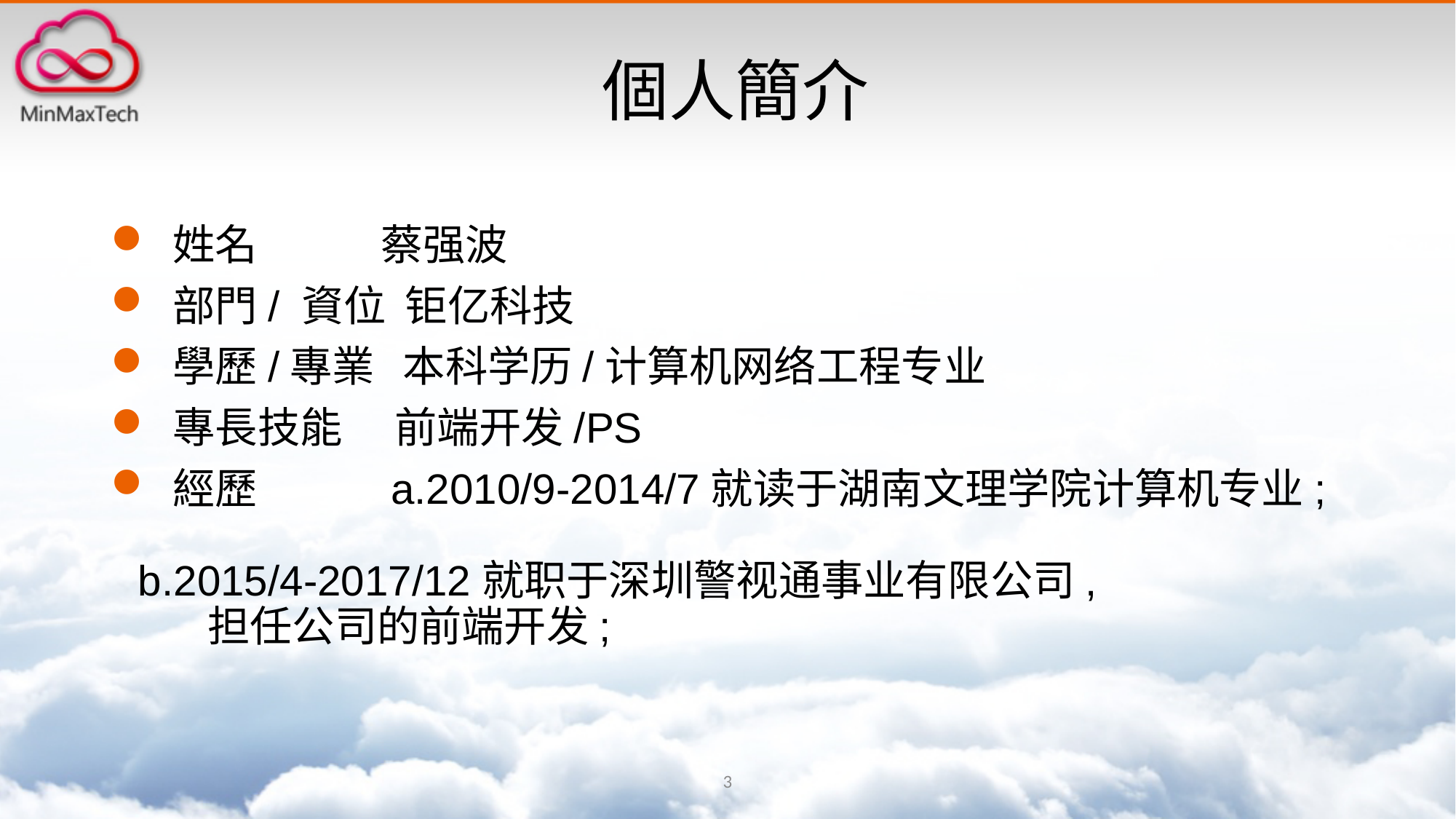

# 個人簡介
 姓名             蔡强波
 部門/ 資位  钜亿科技
 學歷/專業   本科学历/计算机网络工程专业
 專長技能	    前端开发/PS
 經歷             a.2010/9-2014/7就读于湖南文理学院计算机专业;                                                                         	 	     b.2015/4-2017/12就职于深圳警视通事业有限公司,         	               担任公司的前端开发;
3